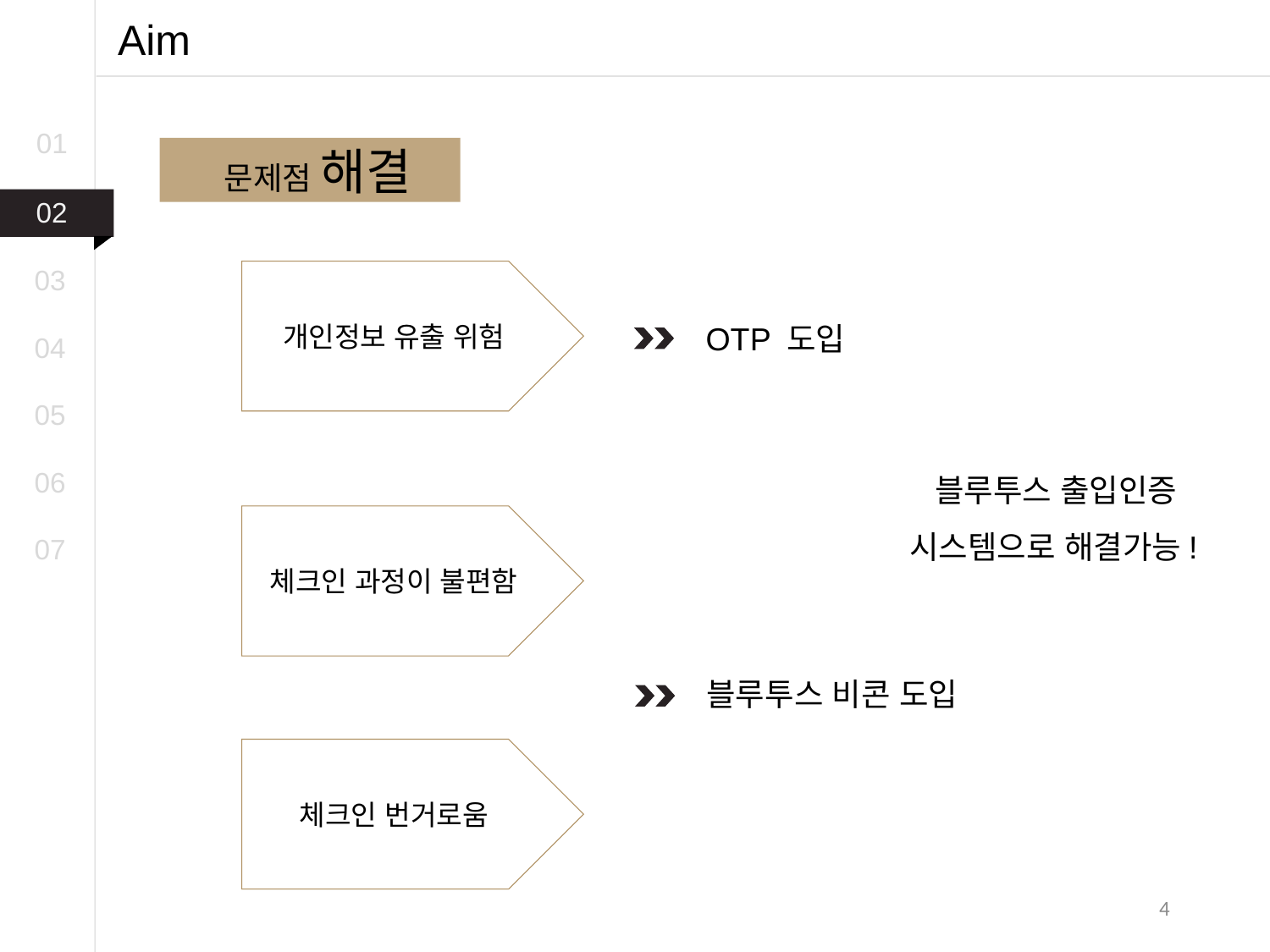

Aim
01
     문제점 해결
02

03
개인정보 유출 위험
OTP 도입
04

05
  블루투스 출입인증
시스템으로 해결가능!
06
체크인 과정이 불편함
07
블루투스 비콘 도입

체크인 번거로움
4